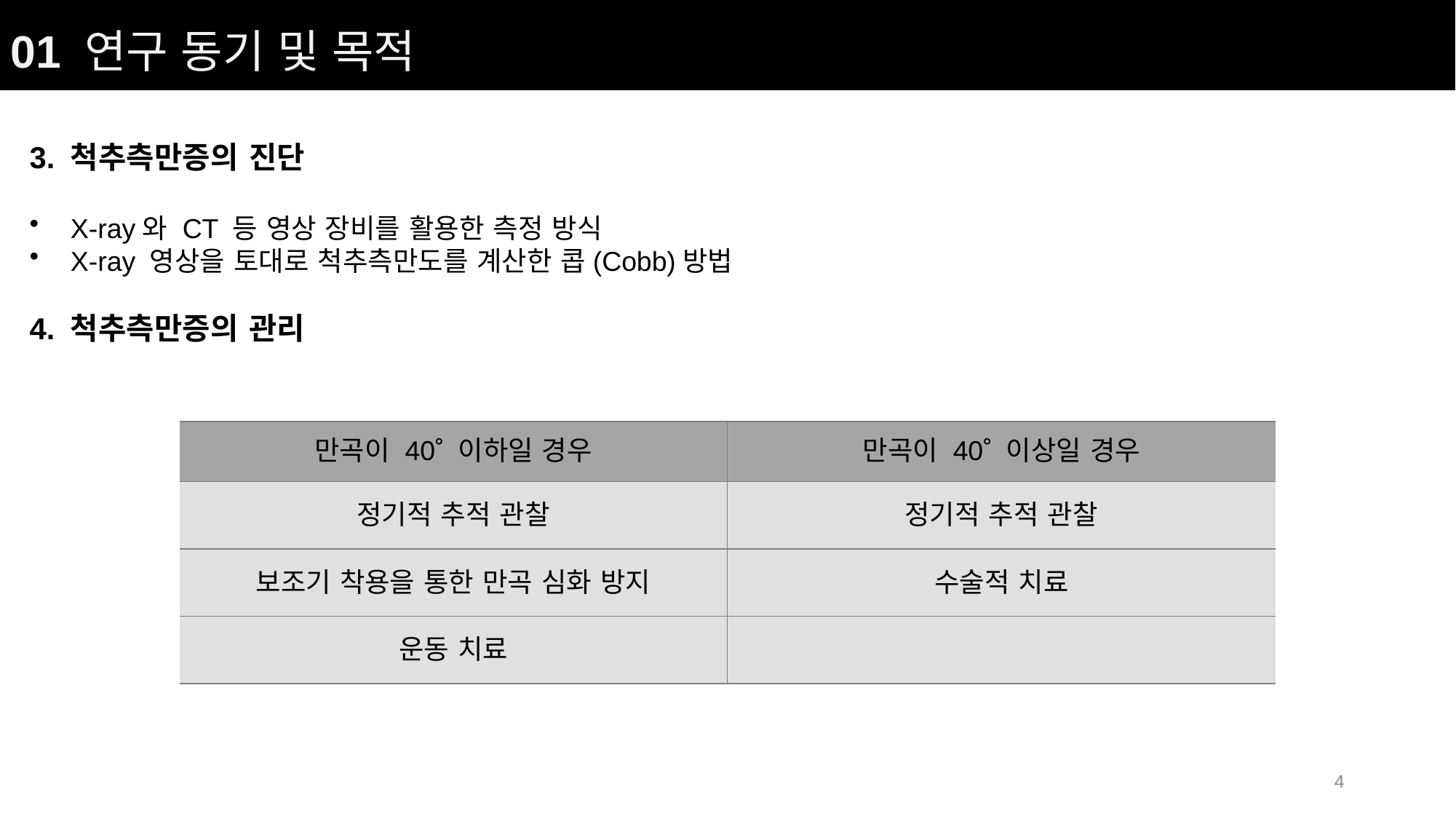

01 연구 동기 및 목적
01 연구 동기 및 목적

3. 척추측만증의 진단

X-ray와 CT 등 영상 장비를 활용한 측정 방식
X-ray 영상을 토대로 척추측만도를 계산한 콥(Cobb)방법

4. 척추측만증의 관리

| 만곡이 40˚ 이하일 경우 | 만곡이 40˚ 이상일 경우 |
| --- | --- |
| 정기적 추적 관찰 | 정기적 추적 관찰 |
| 보조기 착용을 통한 만곡 심화 방지 | 수술적 치료 |
| 운동 치료 |  |
4